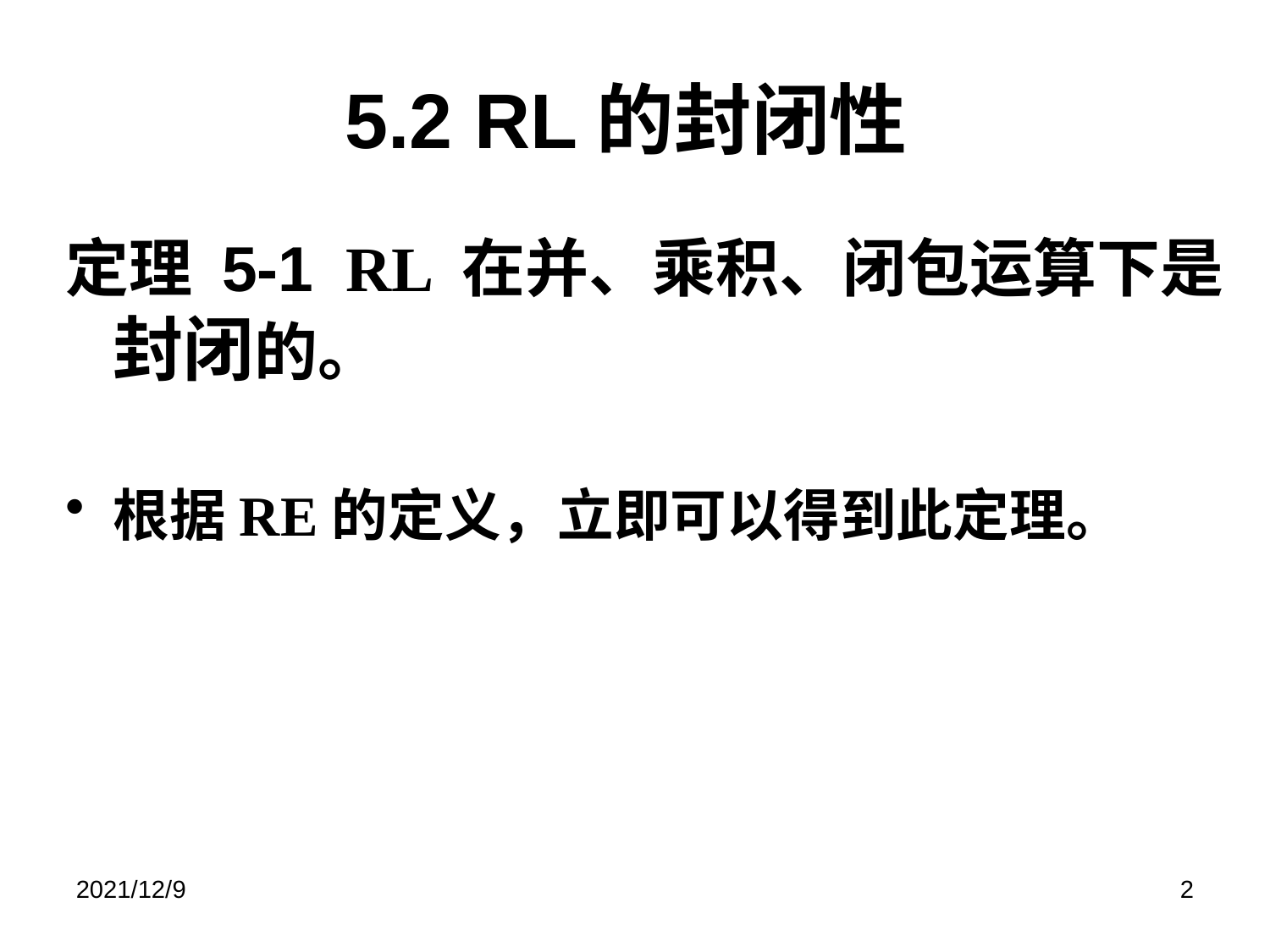

# 5.2 RL的封闭性
定理 5-1  RL 在并、乘积、闭包运算下是封闭的。

根据RE的定义，立即可以得到此定理。
2021/12/9
2